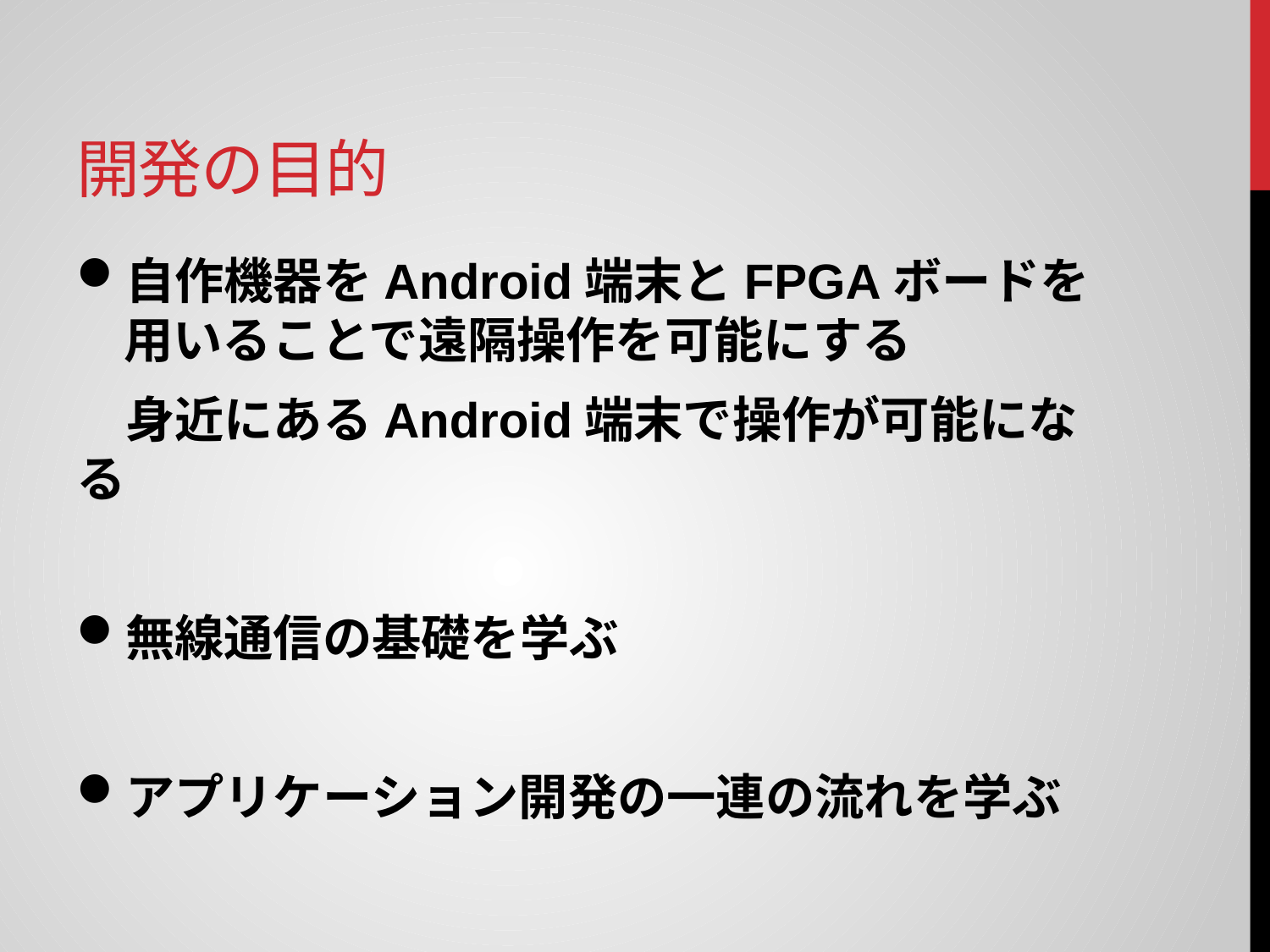

# 開発の目的
自作機器をAndroid端末とFPGAボードを用いることで遠隔操作を可能にする
　身近にあるAndroid端末で操作が可能になる

無線通信の基礎を学ぶ

アプリケーション開発の一連の流れを学ぶ